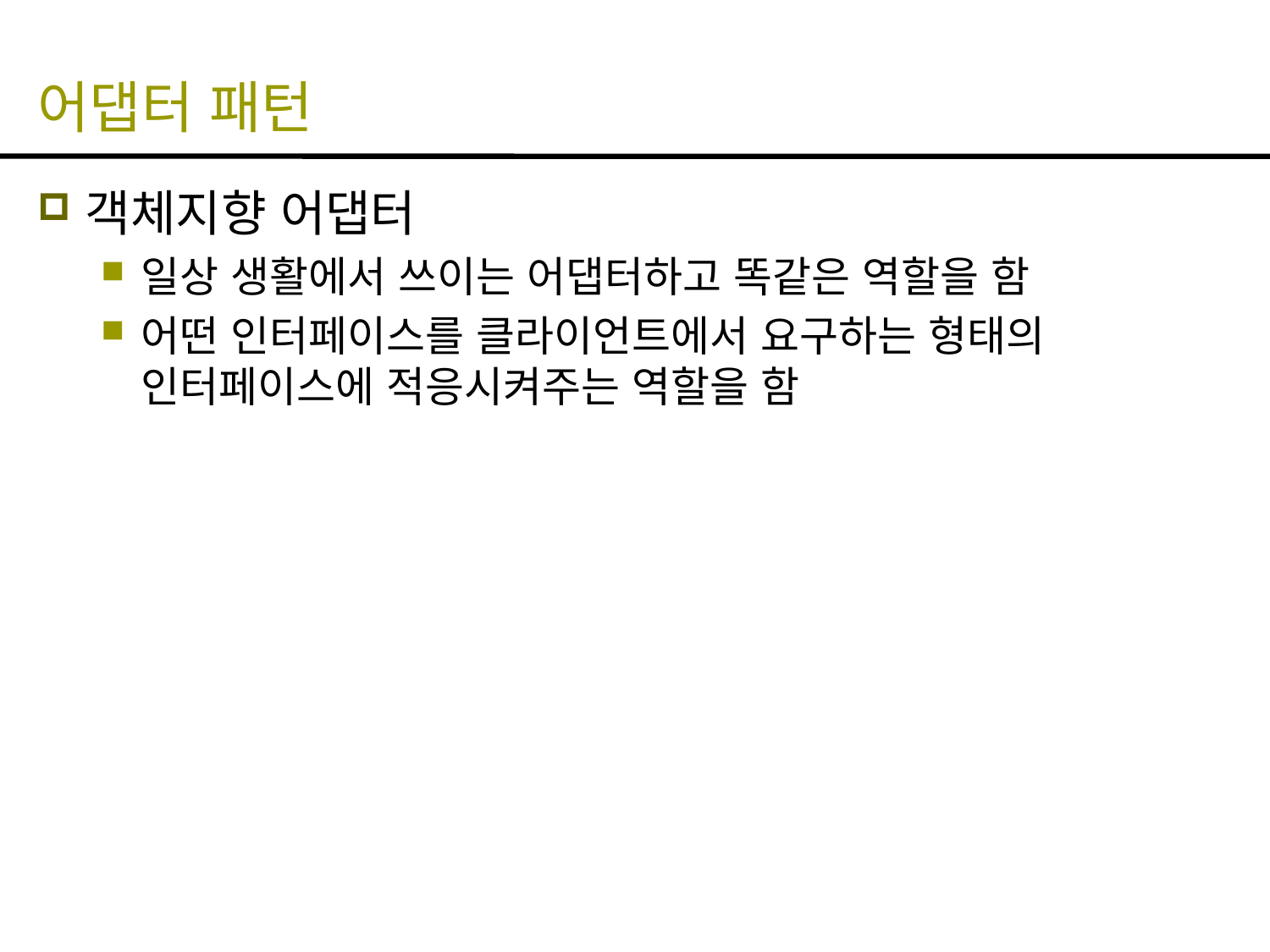

# 어댑터 패턴
객체지향 어댑터
일상 생활에서 쓰이는 어댑터하고 똑같은 역할을 함
어떤 인터페이스를 클라이언트에서 요구하는 형태의 인터페이스에 적응시켜주는 역할을 함